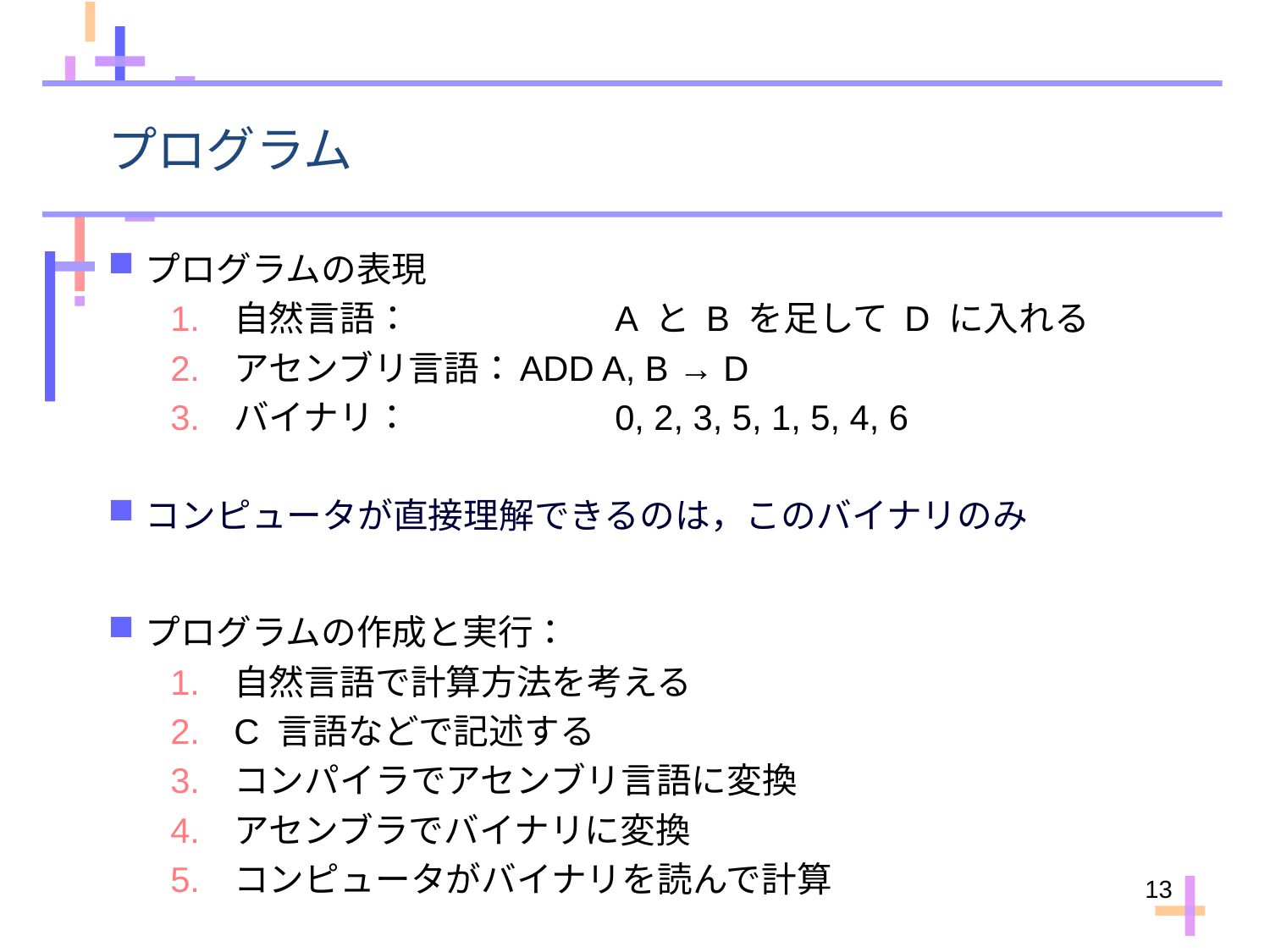

# プログラム
プログラムの表現
自然言語：		A と B を足して D に入れる
アセンブリ言語：	ADD A, B → D
バイナリ：　		0, 2, 3, 5, 1, 5, 4, 6

コンピュータが直接理解できるのは，このバイナリのみ

プログラムの作成と実行：
自然言語で計算方法を考える
C 言語などで記述する
コンパイラでアセンブリ言語に変換
アセンブラでバイナリに変換
コンピュータがバイナリを読んで計算
13